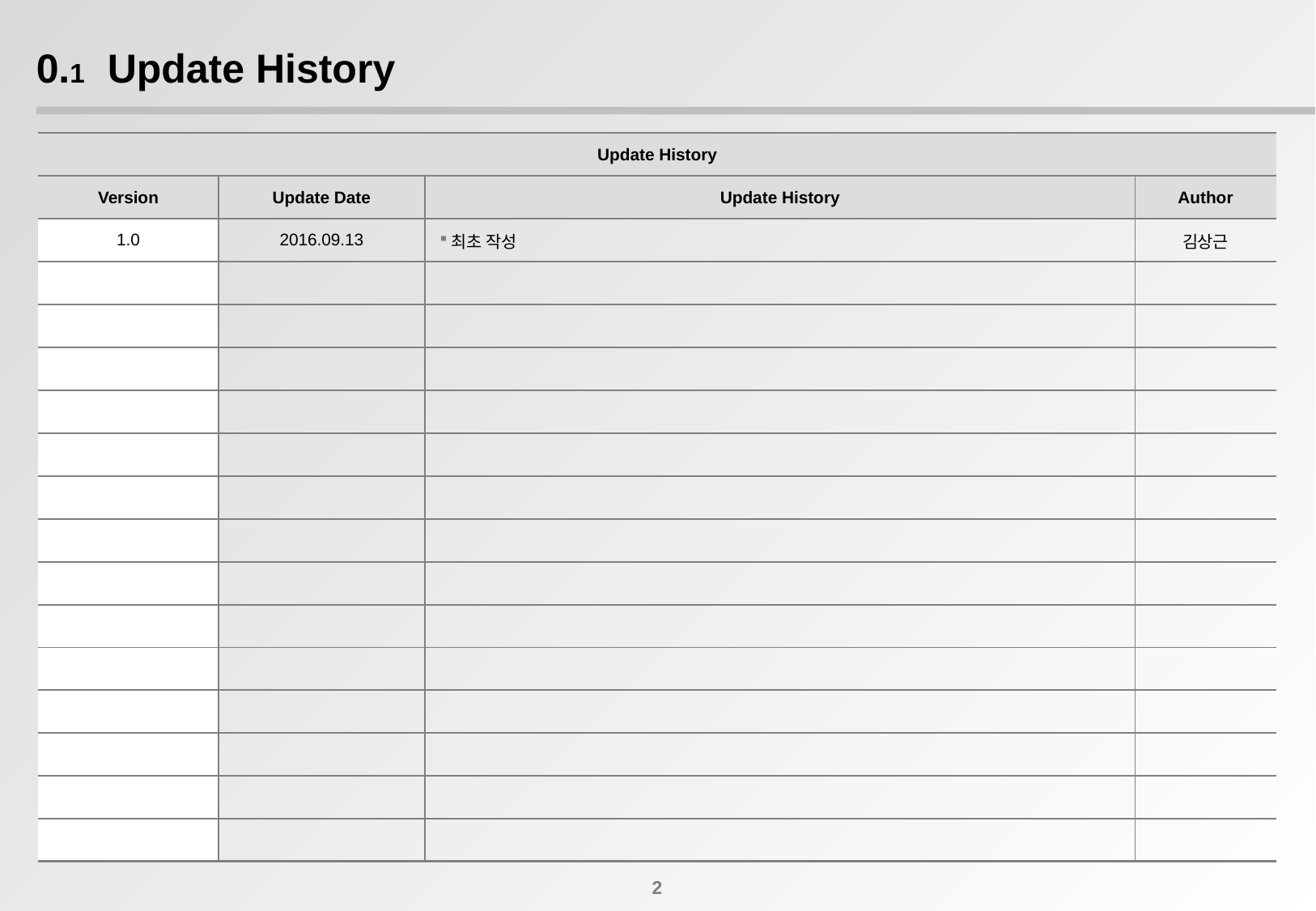

0.1  Update History
| Update History |  |  |  |
| --- | --- | --- | --- |
| Version | Update Date | Update History | Author |
| 1.0 | 2016.09.13 | 최초 작성 | 김상근 |
|  |  |  |  |
|  |  |  |  |
|  |  |  |  |
|  |  |  |  |
|  |  |  |  |
|  |  |  |  |
|  |  |  |  |
|  |  |  |  |
|  |  |  |  |
|  |  |  |  |
|  |  |  |  |
|  |  |  |  |
|  |  |  |  |
|  |  |  |  |